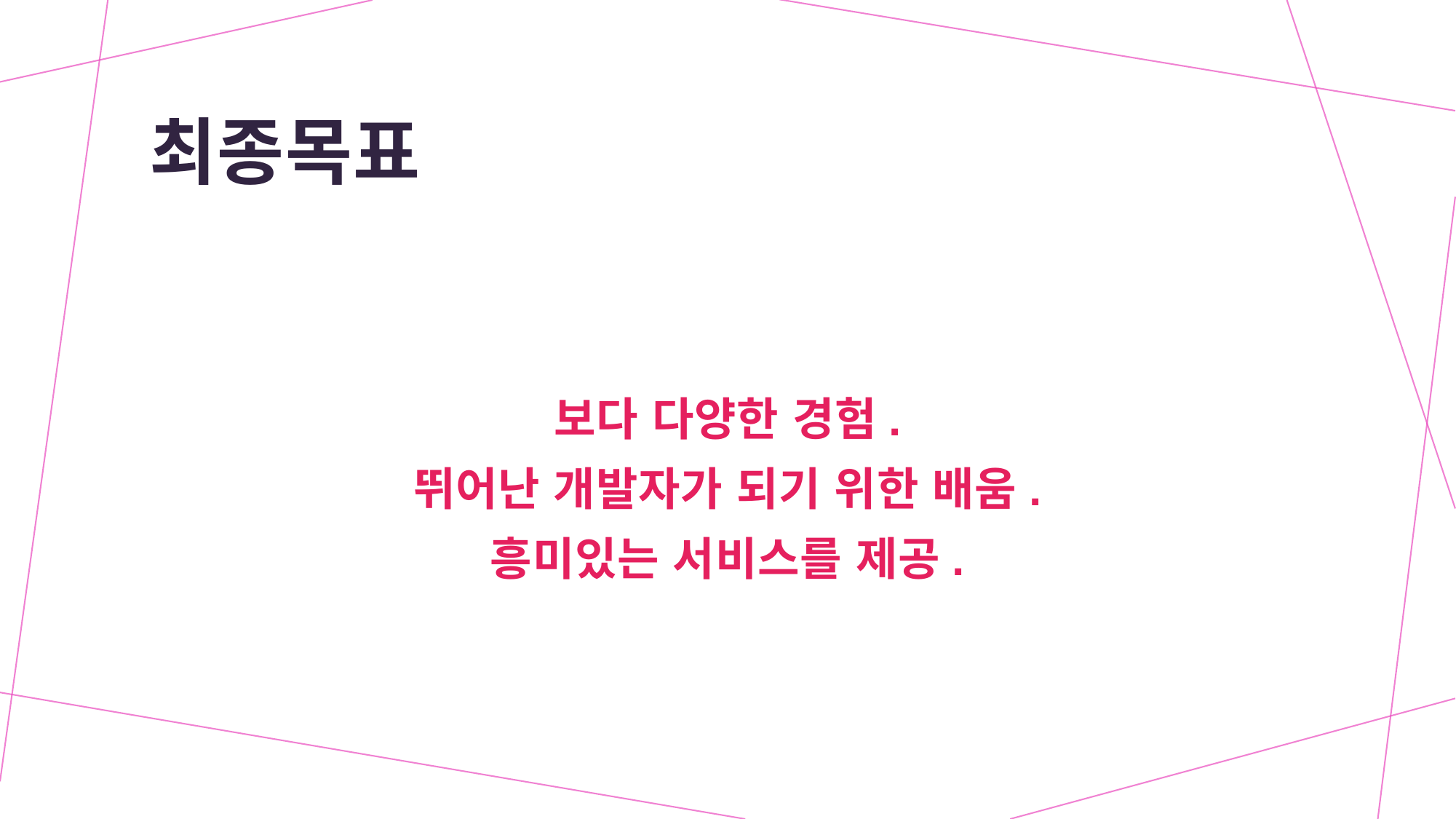

# 최종목표
보다 다양한 경험.
뛰어난 개발자가 되기 위한 배움.
흥미있는 서비스를 제공.